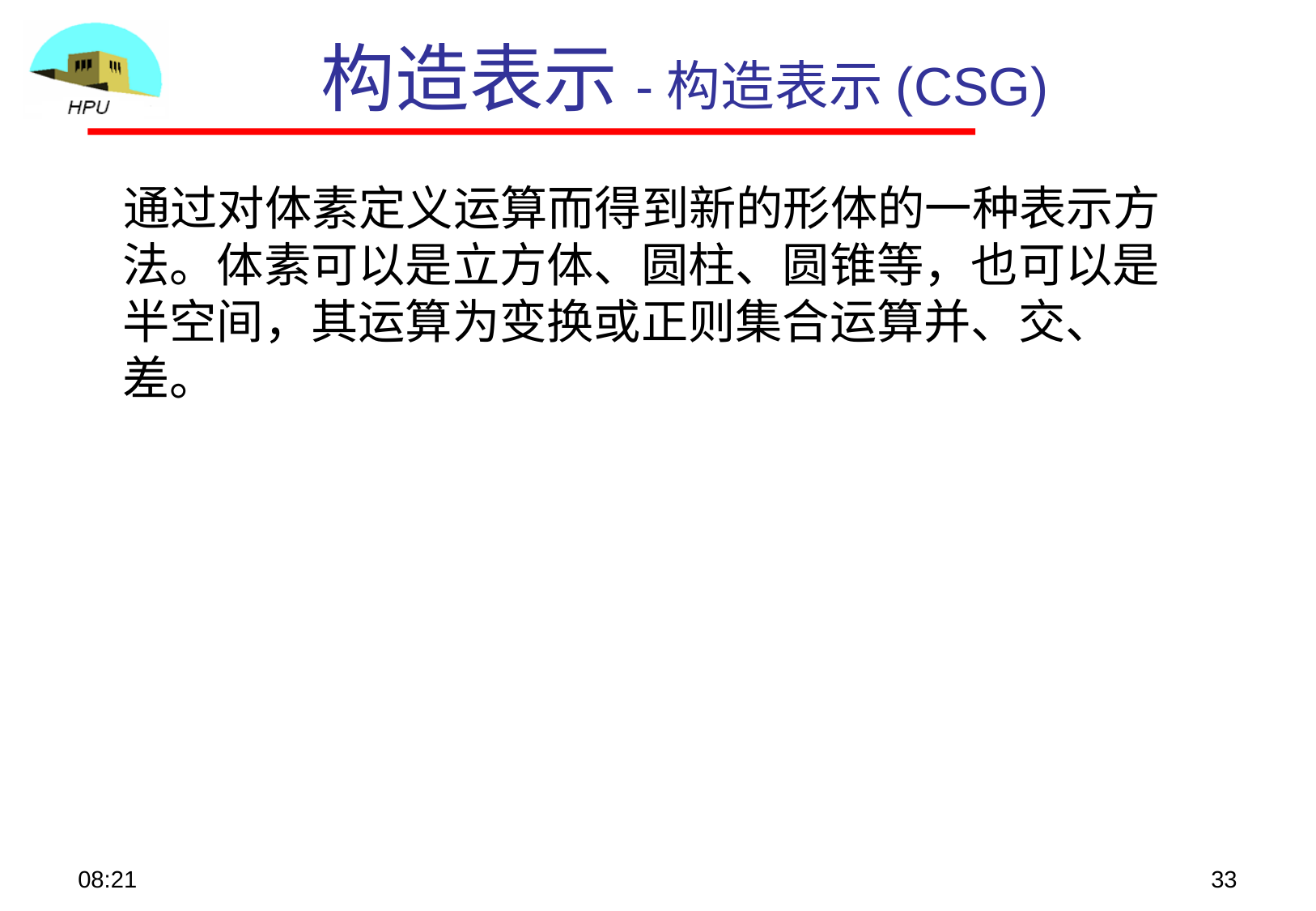

# 构造表示-构造表示(CSG)
通过对体素定义运算而得到新的形体的一种表示方法。体素可以是立方体、圆柱、圆锥等，也可以是半空间，其运算为变换或正则集合运算并、交、差。
08:21
33